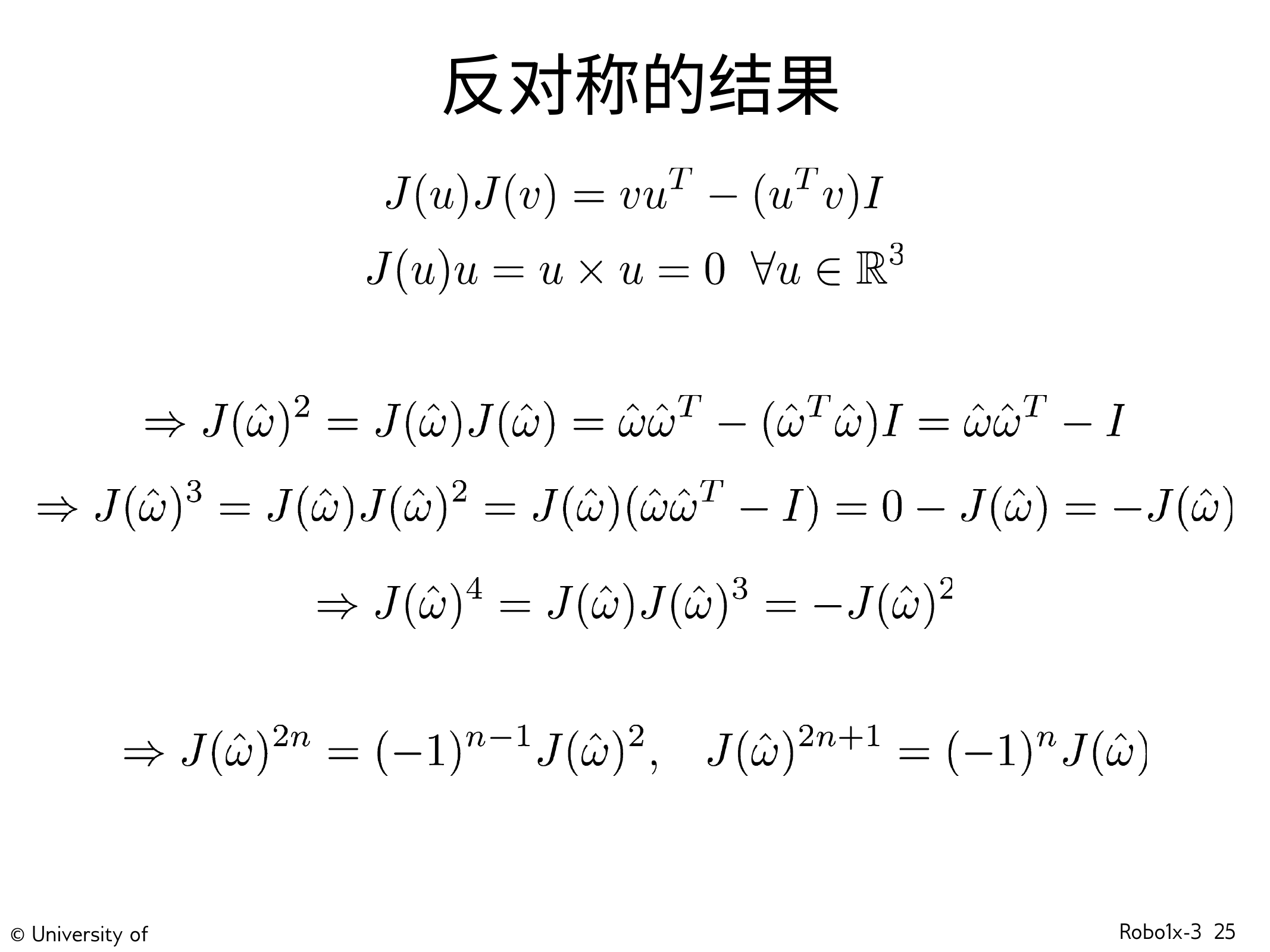

# 反对称的结果

Robo1x-3 25
© University of Pennsylvania